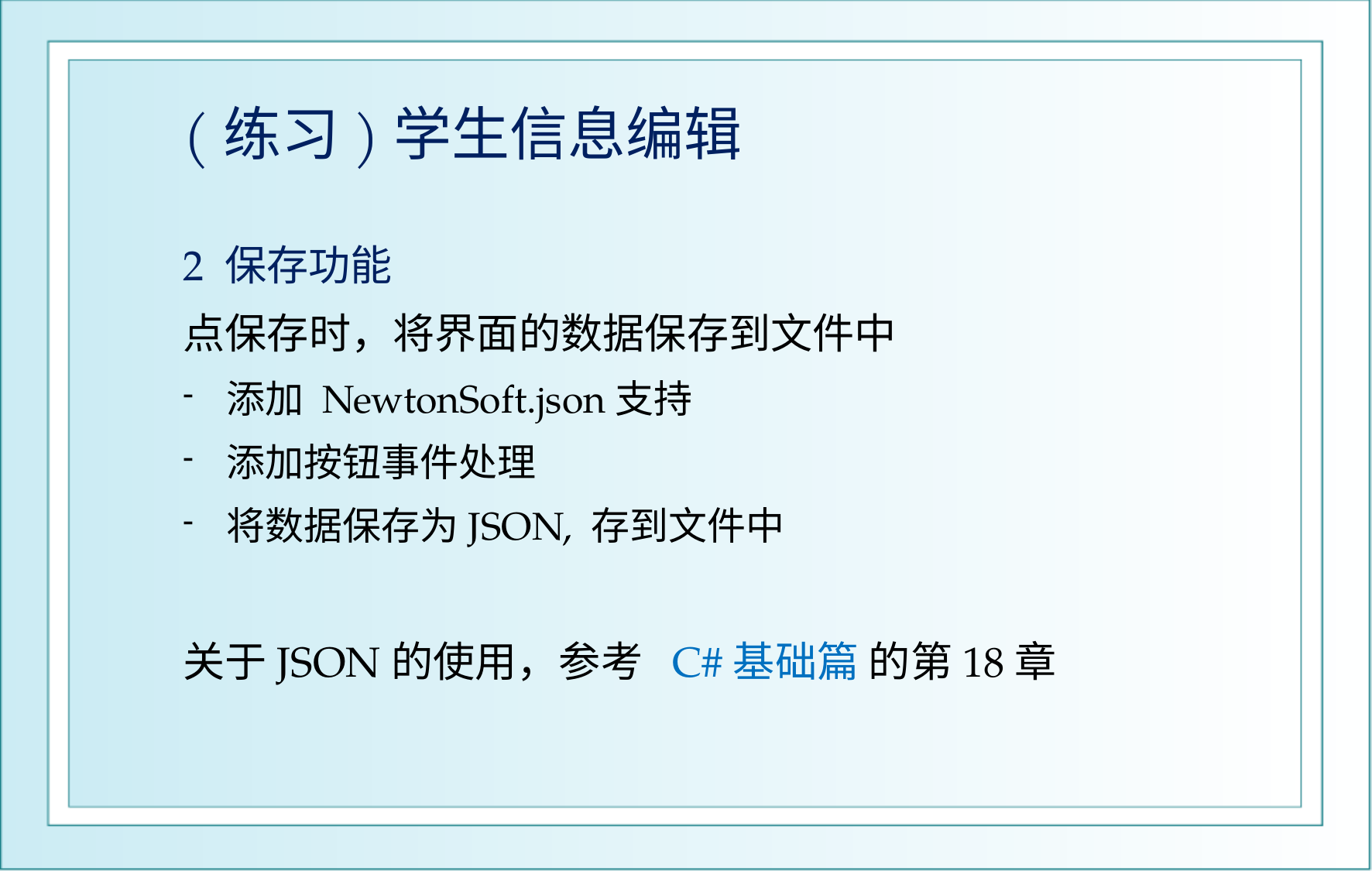

# (练习)学生信息编辑
2 保存功能
点保存时，将界面的数据保存到文件中
添加 NewtonSoft.json支持
添加按钮事件处理
将数据保存为JSON, 存到文件中

关于JSON的使用，参考  C#基础篇 的第18章